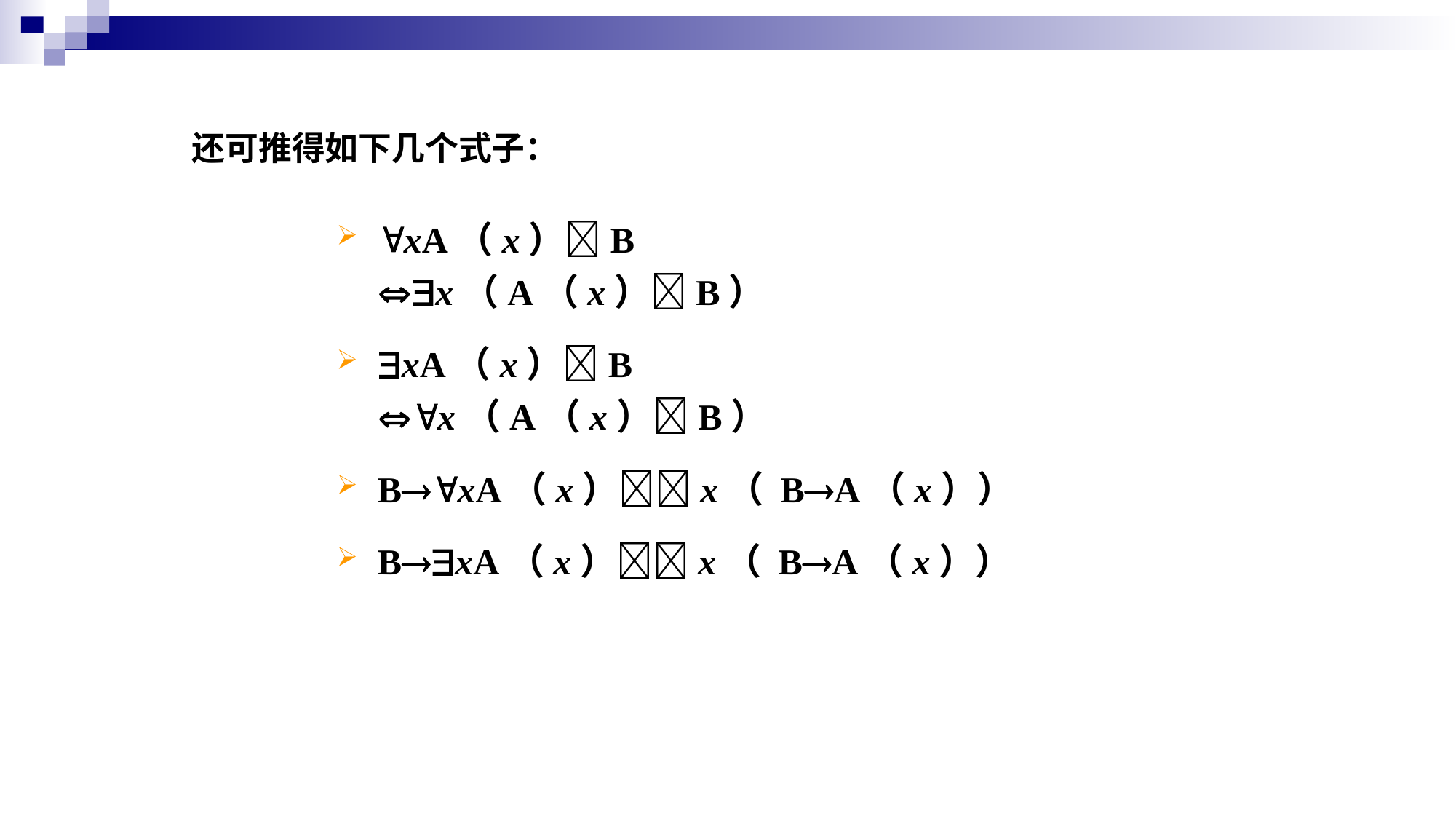

还可推得如下几个式子：
∀xA（x）→B ⇔∃x（A（x）→B）
∃xA（x）→B ⇔∀x（A（x）→B）
B→∀xA（x）⇔∀x（ B→A（x））
B→∃xA（x）⇔∃x（ B→A（x））